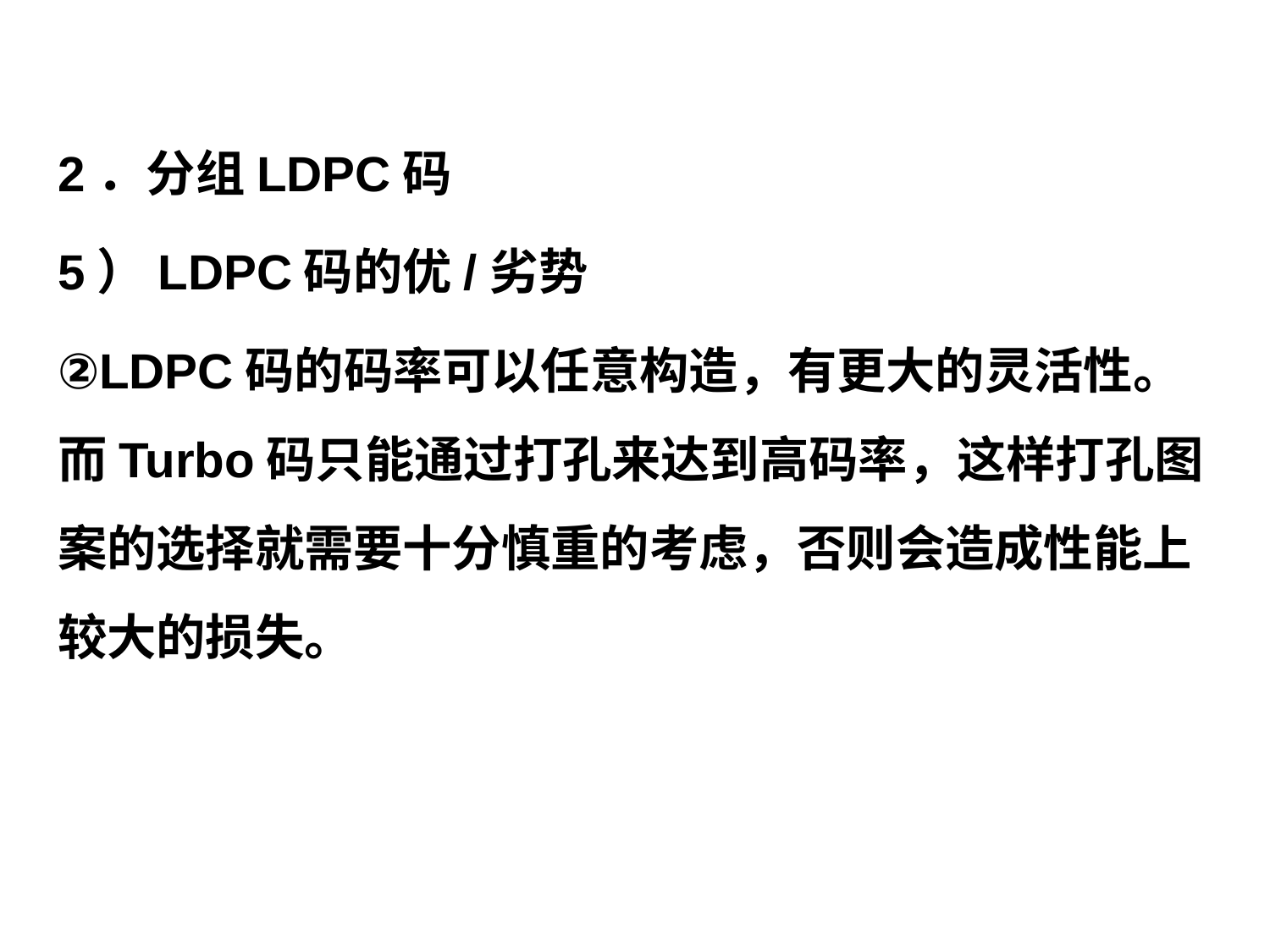

2．分组LDPC码
5）LDPC码的优/劣势
②LDPC码的码率可以任意构造，有更大的灵活性。而Turbo码只能通过打孔来达到高码率，这样打孔图案的选择就需要十分慎重的考虑，否则会造成性能上较大的损失。